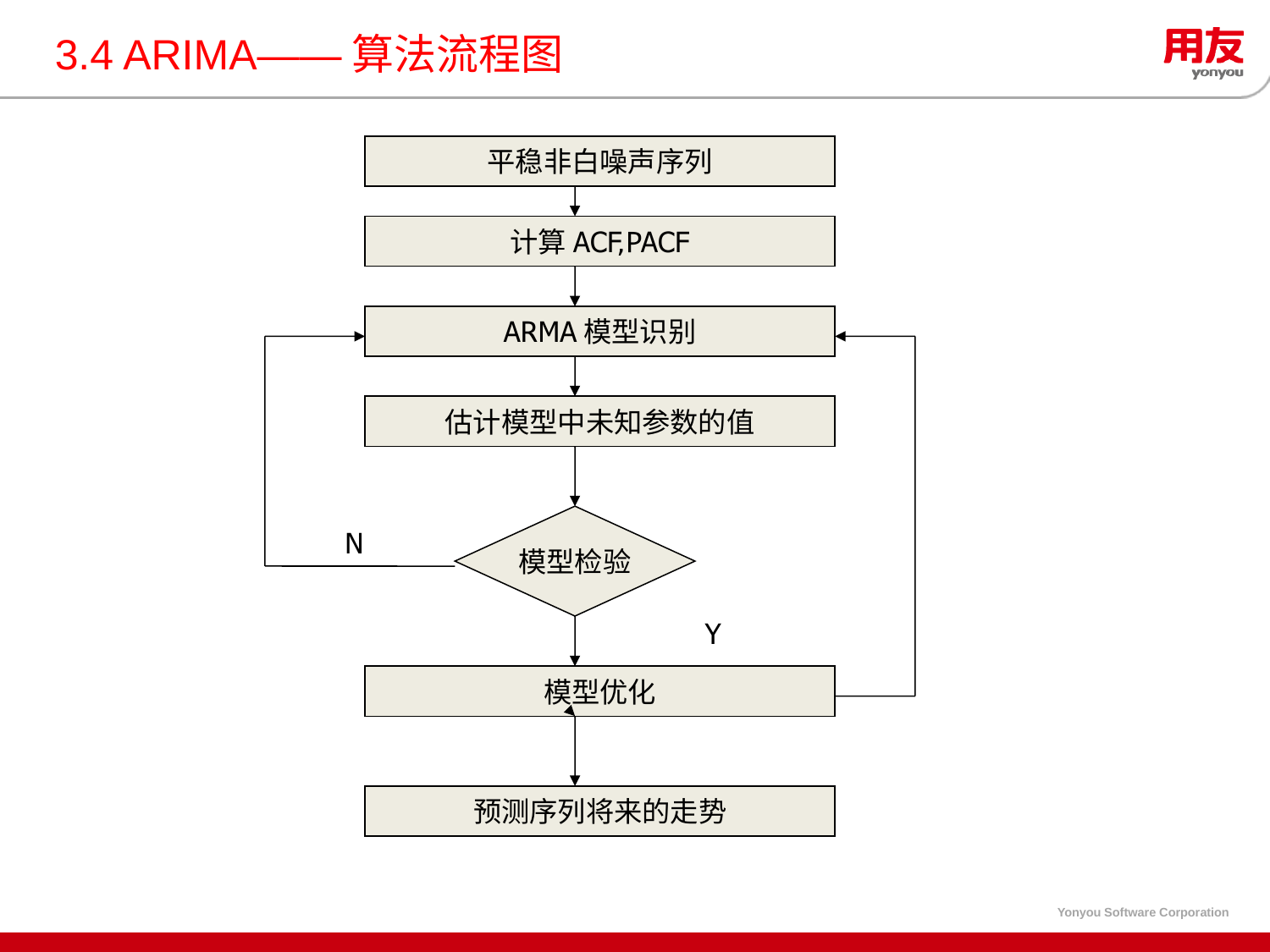

# 3.4 ARIMA——算法流程图
平稳非白噪声序列

计算ACF,PACF

ARMA模型识别

估计模型中未知参数的值

模型检验
N

Y
模型优化

预测序列将来的走势